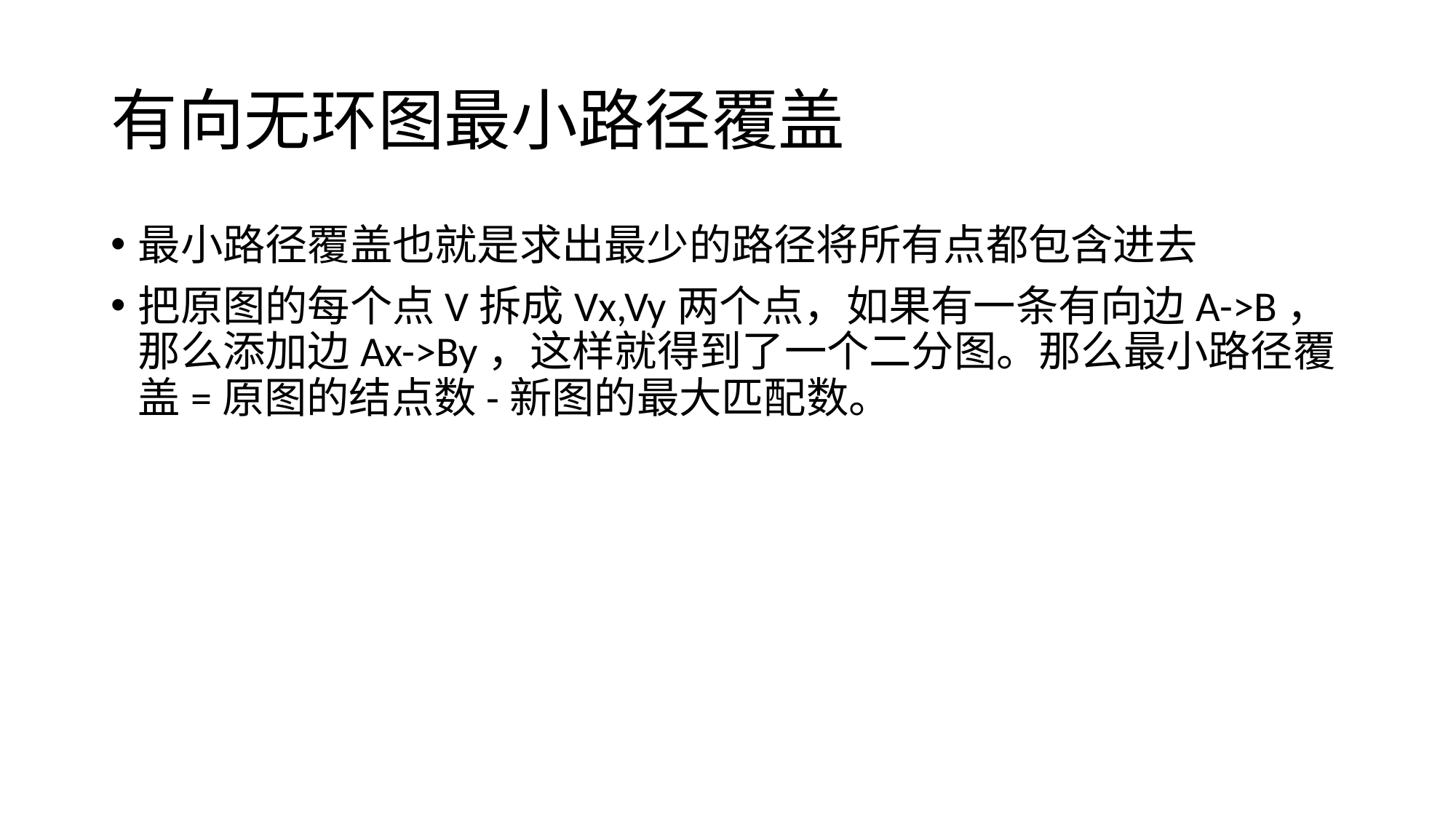

# 有向无环图最小路径覆盖
最小路径覆盖也就是求出最少的路径将所有点都包含进去
把原图的每个点V拆成Vx,Vy两个点，如果有一条有向边A->B，那么添加边Ax->By，这样就得到了一个二分图。那么最小路径覆盖=原图的结点数-新图的最大匹配数。